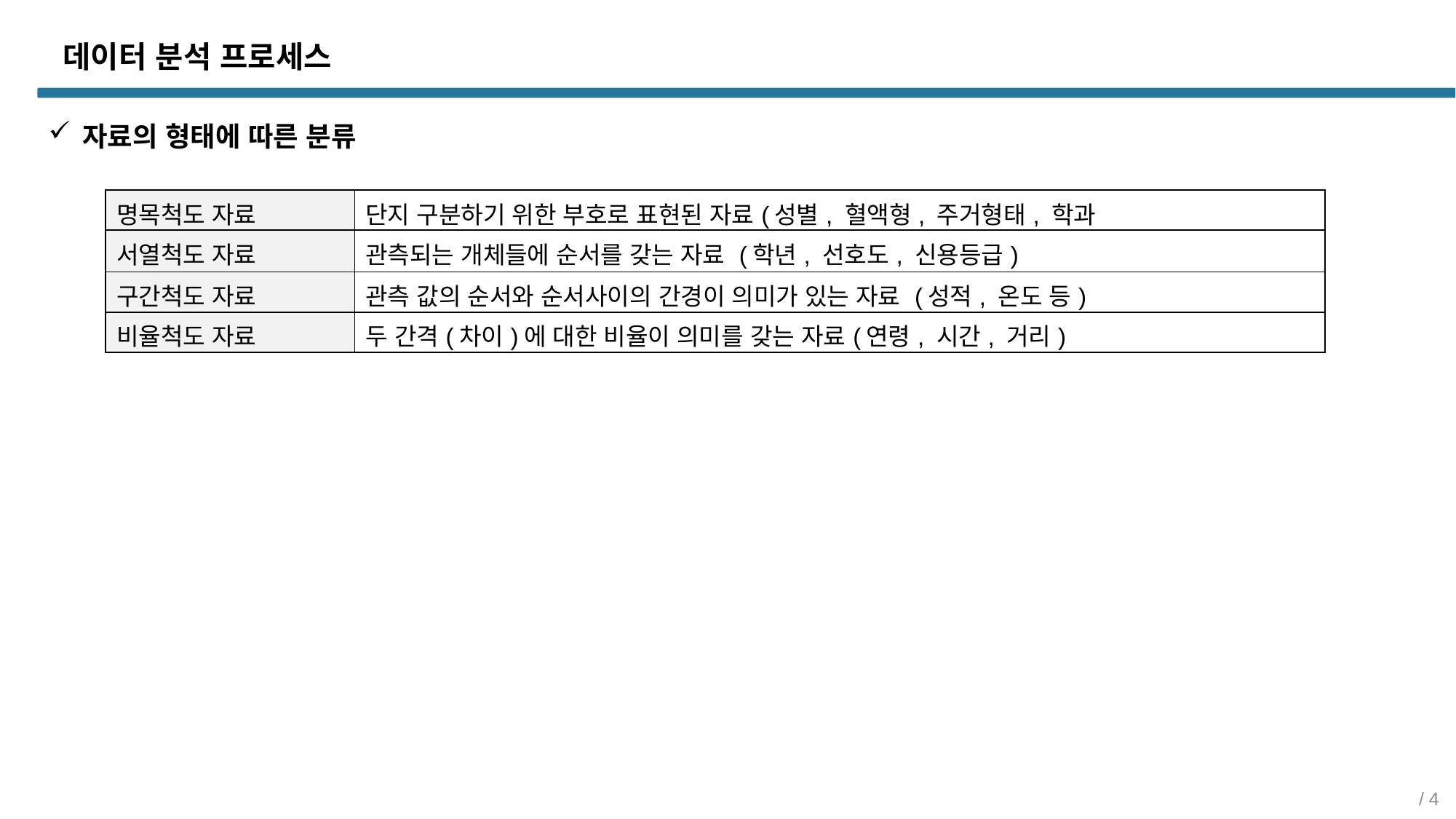

데이터 분석 프로세스
자료의 형태에 따른 분류

| 명목척도 자료 | 단지 구분하기 위한 부호로 표현된 자료(성별, 혈액형, 주거형태, 학과 |
| --- | --- |
| 서열척도 자료 | 관측되는 개체들에 순서를 갖는 자료 (학년, 선호도, 신용등급) |
| 구간척도 자료 | 관측 값의 순서와 순서사이의 간경이 의미가 있는 자료 (성적, 온도 등) |
| 비율척도 자료 | 두 간격(차이)에 대한 비율이 의미를 갖는 자료(연령, 시간, 거리) |
/ 4